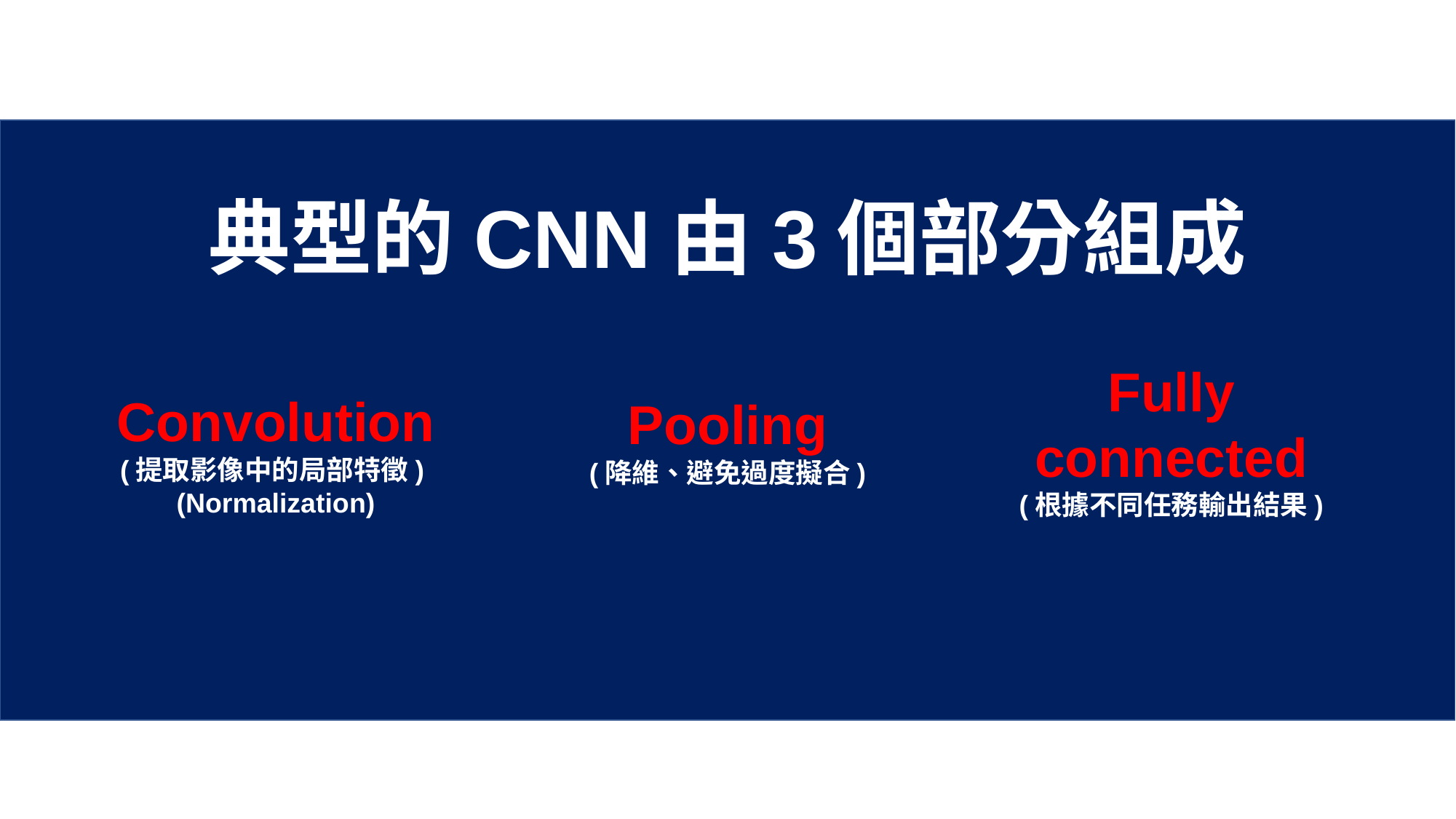

典型的CNN由3個部分組成
Fully connected
(根據不同任務輸出結果)
Convolution
(提取影像中的局部特徵)
(Normalization)

Pooling
(降維、避免過度擬合)